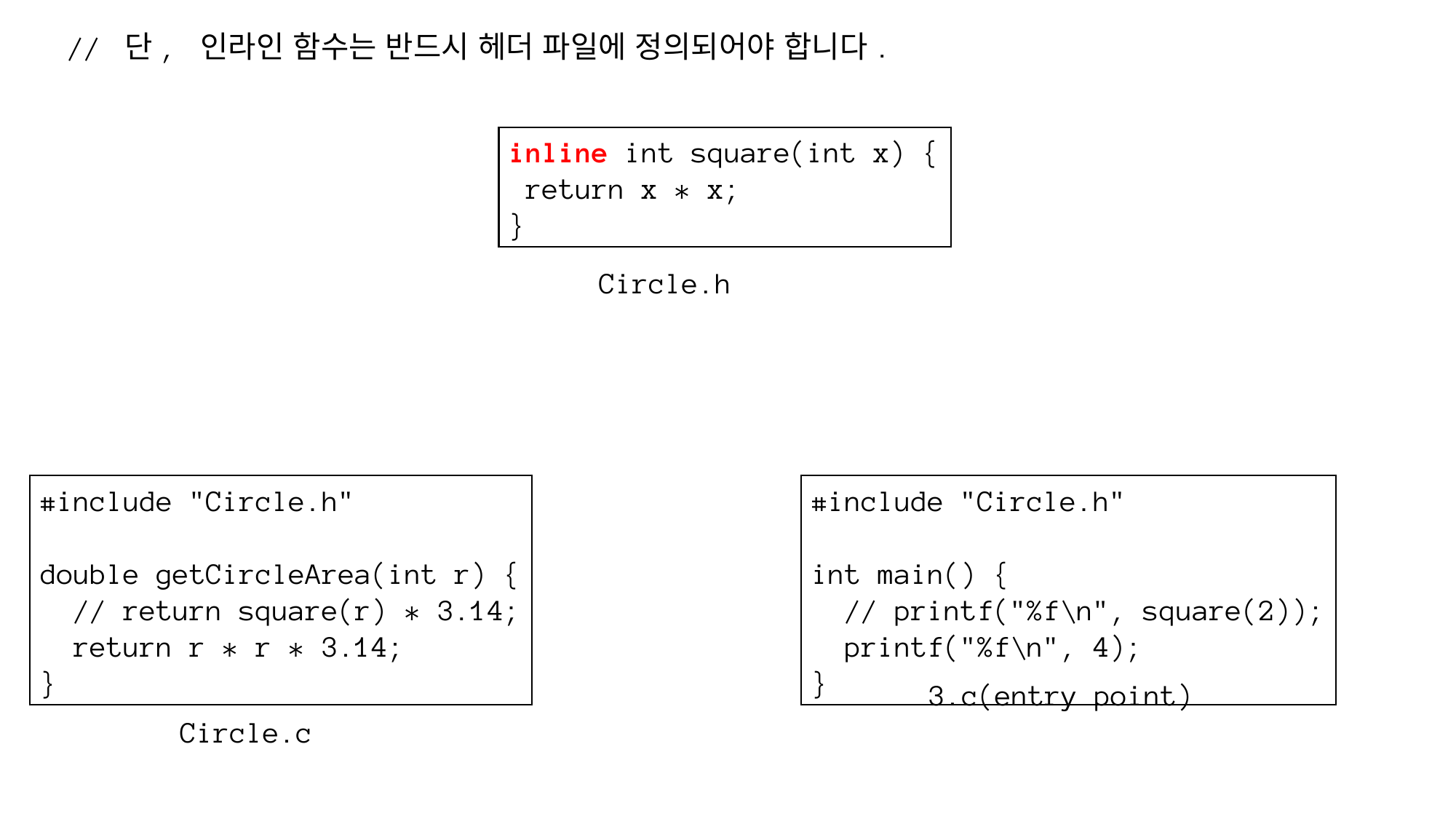

// 단, 인라인 함수는 반드시 헤더 파일에 정의되어야 합니다.
inline int square(int x) {
 return x * x;
}
Circle.h
#include "Circle.h"

double getCircleArea(int r) {
  // return square(r) * 3.14;
  return r * r * 3.14;
}
#include "Circle.h"

int main() {
  // printf("%f\n", square(2));
  printf("%f\n", 4);
}
3.c(entry point)
Circle.c